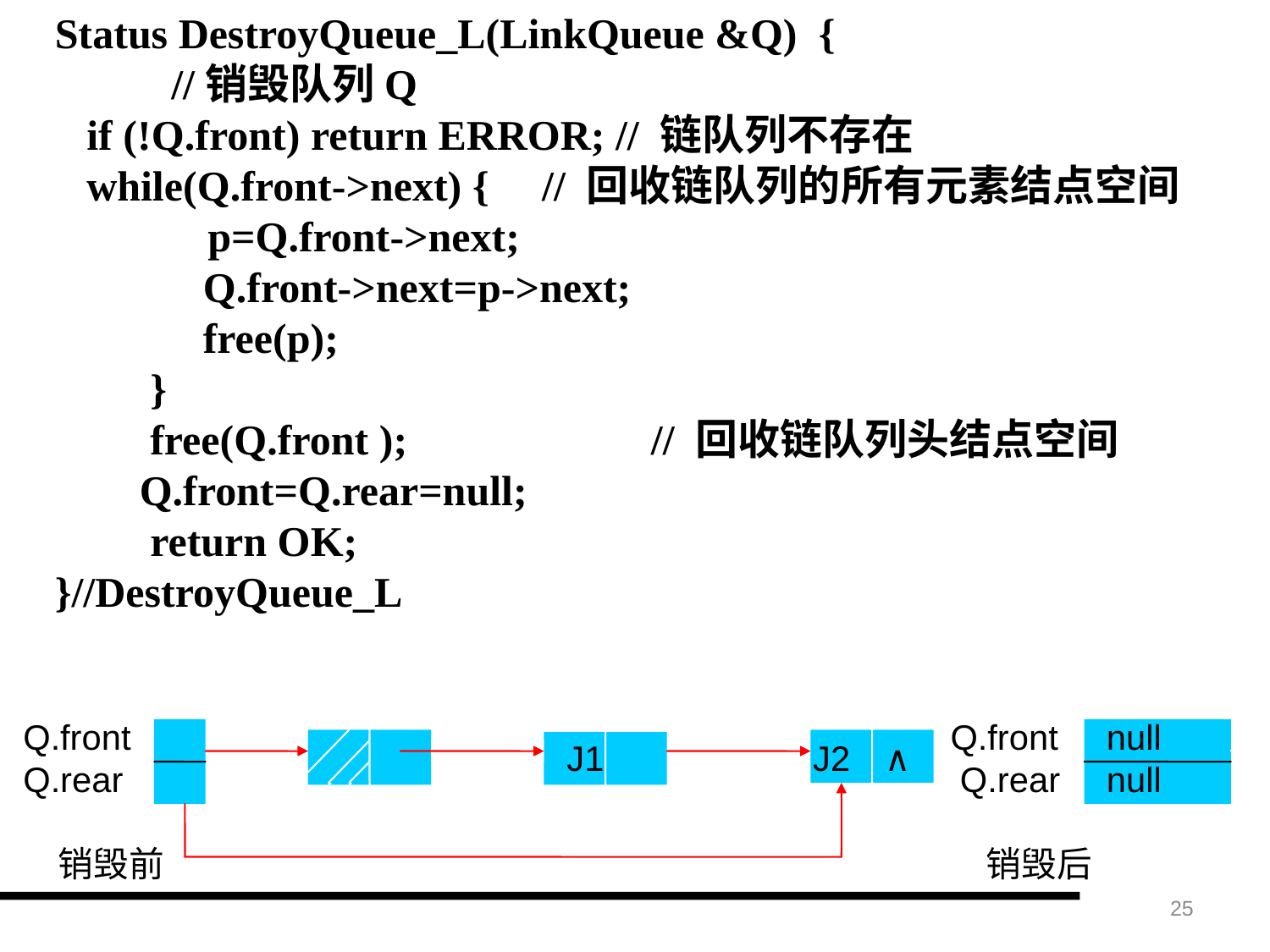

Status DestroyQueue_L(LinkQueue &Q)  {
           //销毁队列Q
   if (!Q.front) return ERROR; // 链队列不存在
   while(Q.front->next) {     // 回收链队列的所有元素结点空间
               p=Q.front->next;
              Q.front->next=p->next;
              free(p);
         }
         free(Q.front );                       // 回收链队列头结点空间
        Q.front=Q.rear=null;
         return OK;
}//DestroyQueue_L
Q.front

∧
J1

J2

∧

Q.rear

Q.front
null
null

Q.rear

 销毁前
 销毁后
25